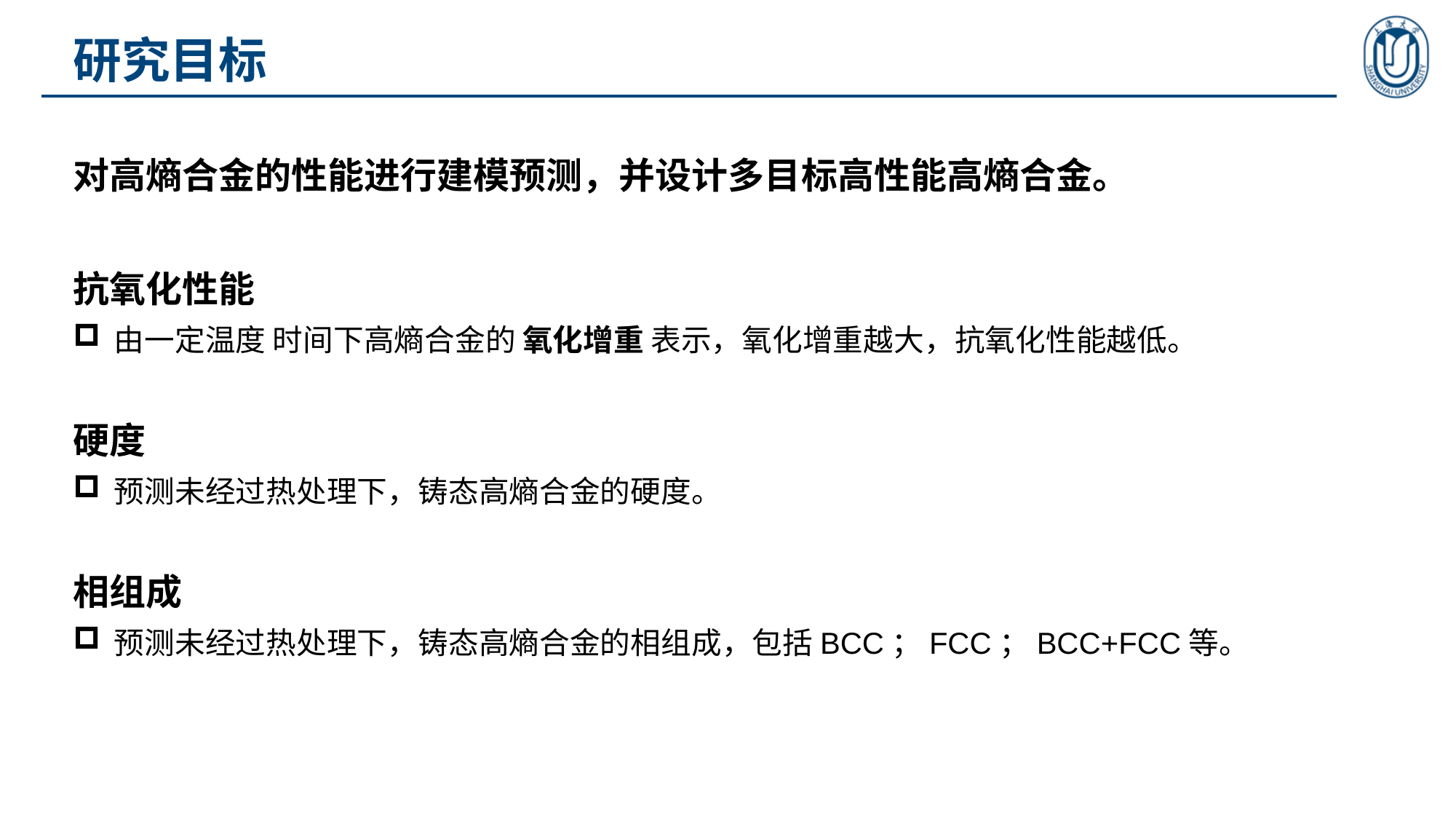

研究目标
对高熵合金的性能进行建模预测，并设计多目标高性能高熵合金。

抗氧化性能
由一定温度 时间下高熵合金的 氧化增重 表示，氧化增重越大，抗氧化性能越低。

硬度
预测未经过热处理下，铸态高熵合金的硬度。

相组成
预测未经过热处理下，铸态高熵合金的相组成，包括BCC；FCC；BCC+FCC等。